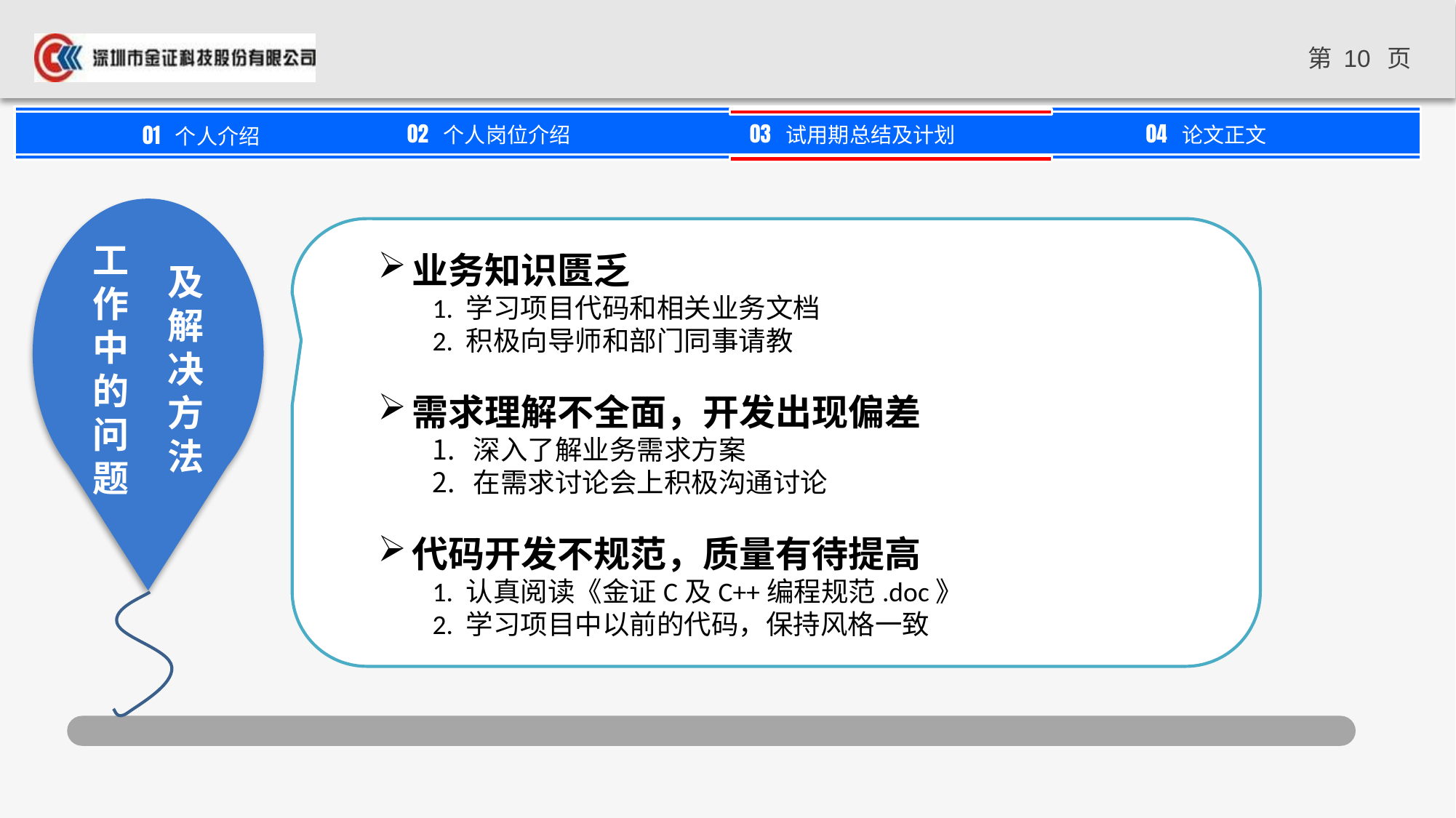

工作中的问题
业务知识匮乏
1. 学习项目代码和相关业务文档
2. 积极向导师和部门同事请教

需求理解不全面，开发出现偏差
深入了解业务需求方案
在需求讨论会上积极沟通讨论

代码开发不规范，质量有待提高
1. 认真阅读《金证C及C++编程规范.doc》
2. 学习项目中以前的代码，保持风格一致

及解决方法